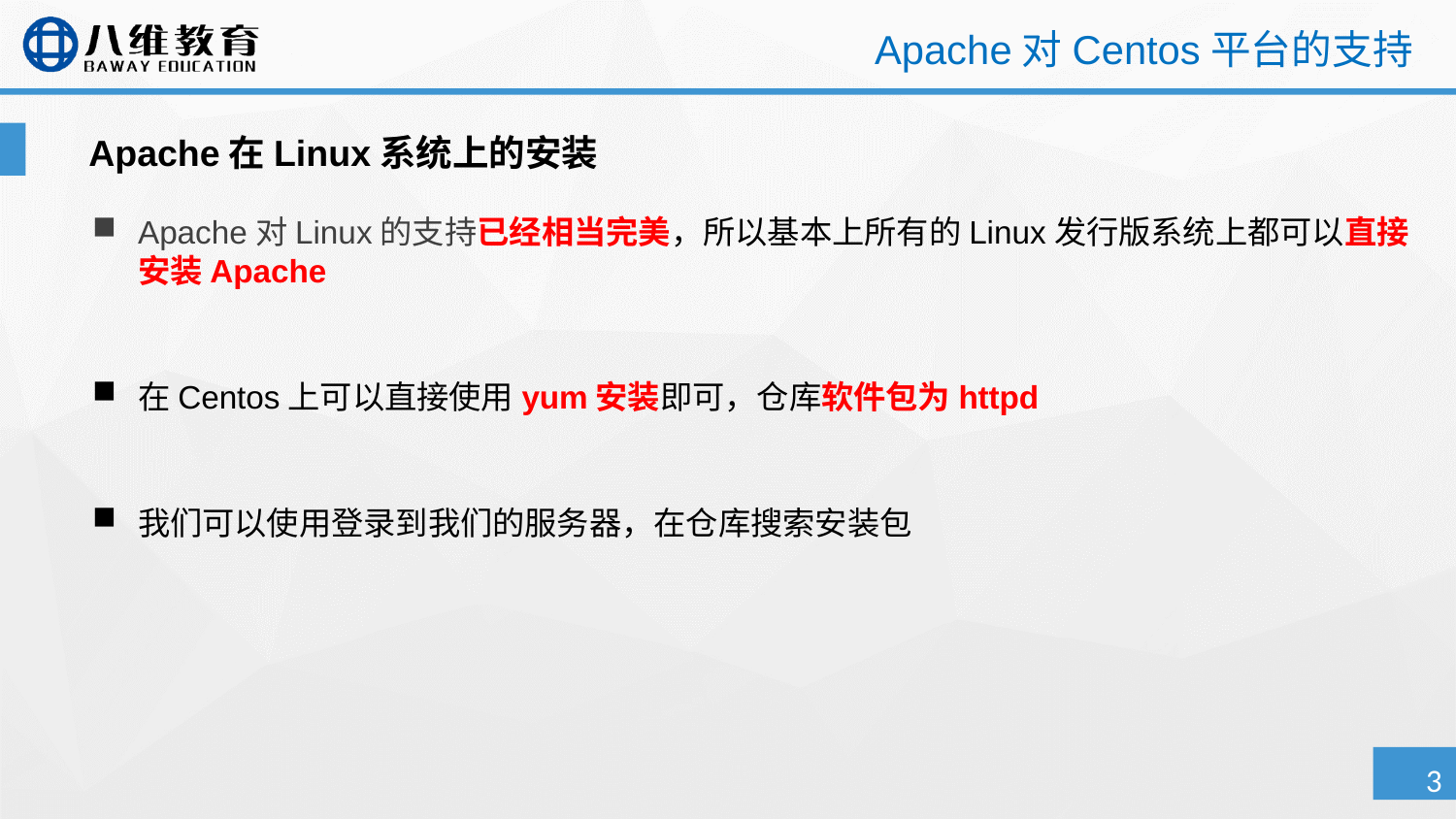

# Apache对Centos平台的支持
Apache在Linux系统上的安装
Apache对Linux的支持已经相当完美，所以基本上所有的Linux发行版系统上都可以直接安装Apache

在Centos上可以直接使用yum安装即可，仓库软件包为httpd

我们可以使用登录到我们的服务器，在仓库搜索安装包